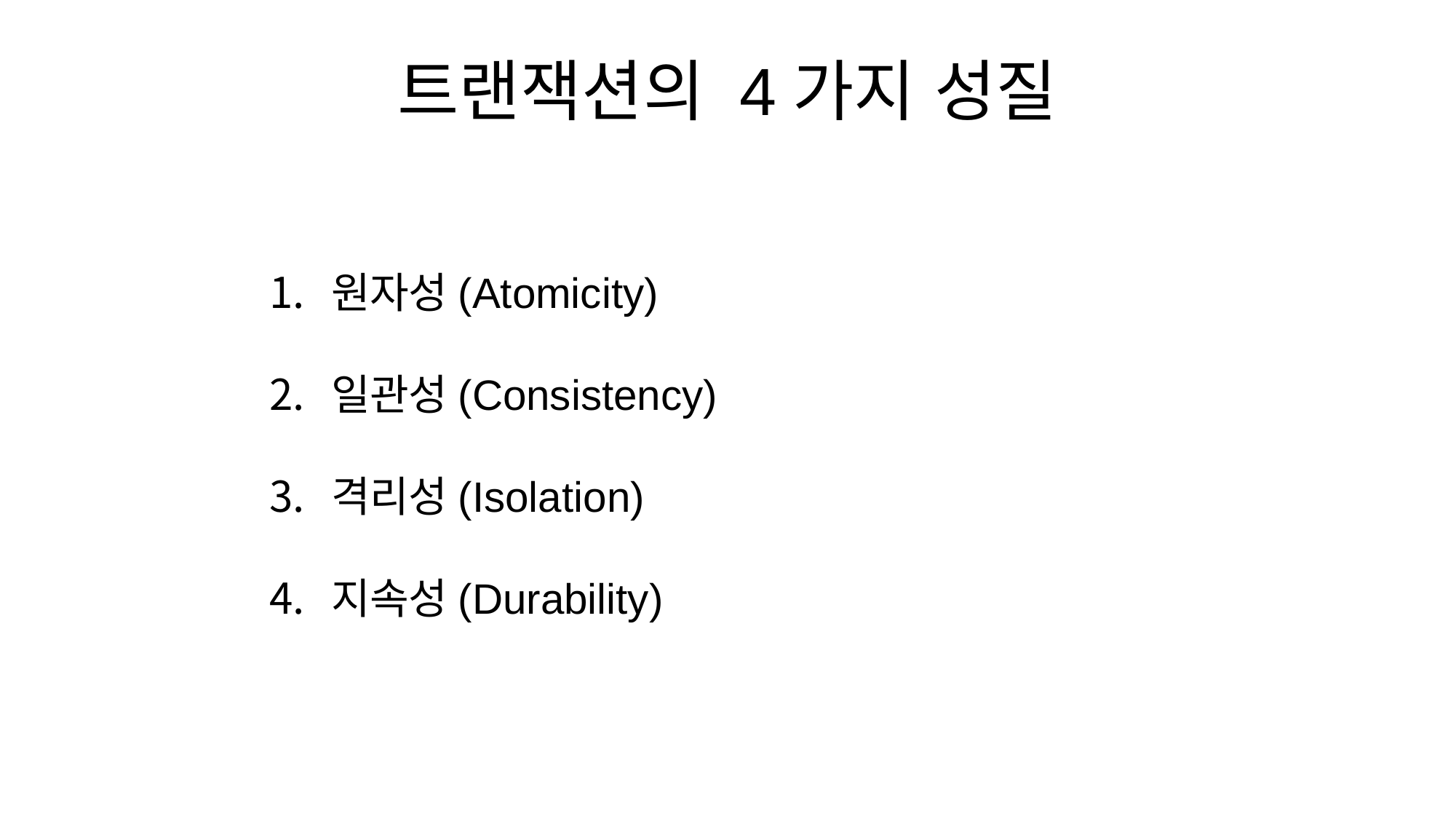

# 트랜잭션의 4가지 성질
원자성(Atomicity)

일관성(Consistency)

격리성(Isolation)

지속성(Durability)